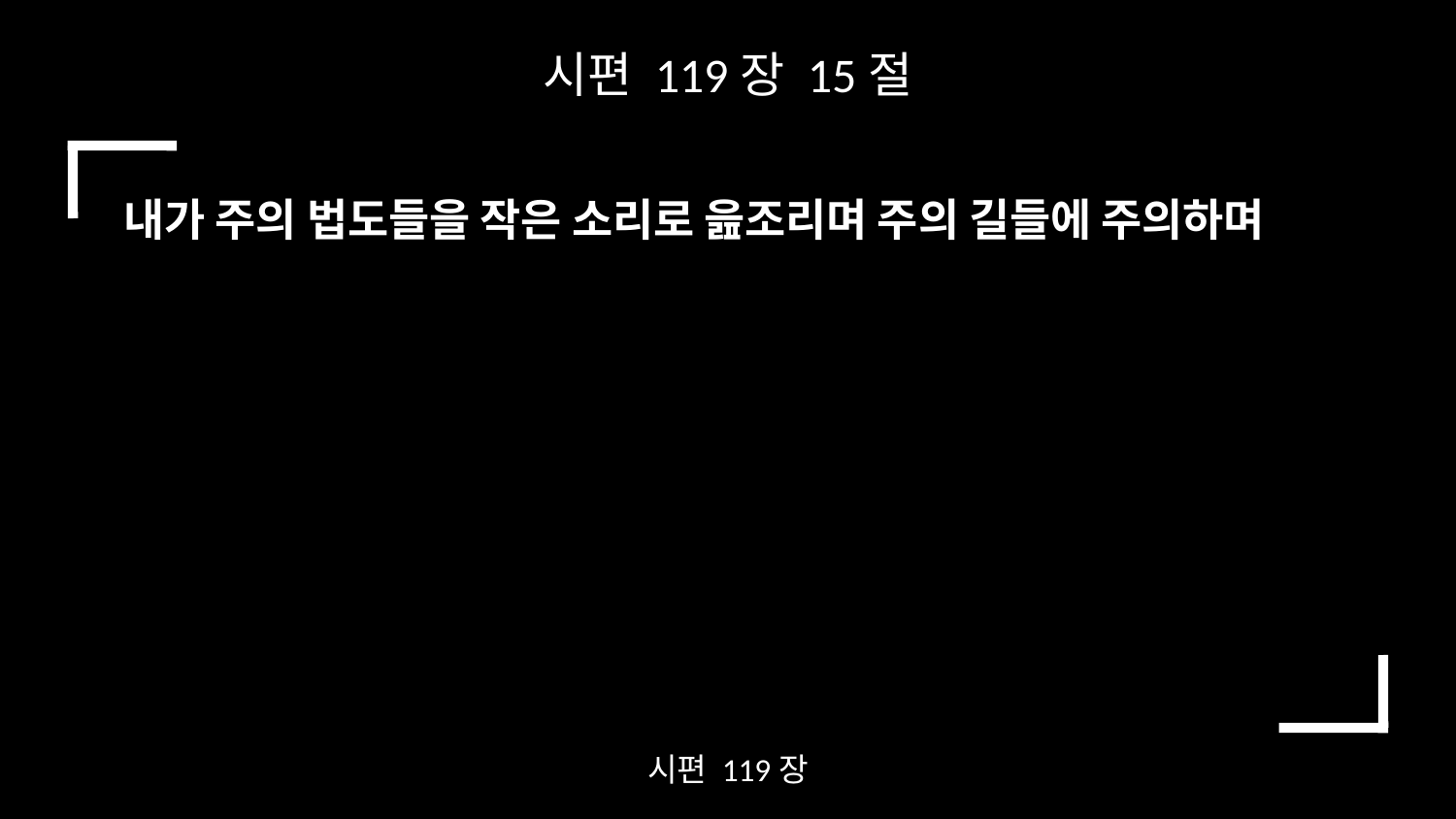

시편 119장 15절

내가 주의 법도들을 작은 소리로 읊조리며 주의 길들에 주의하며

시편 119장